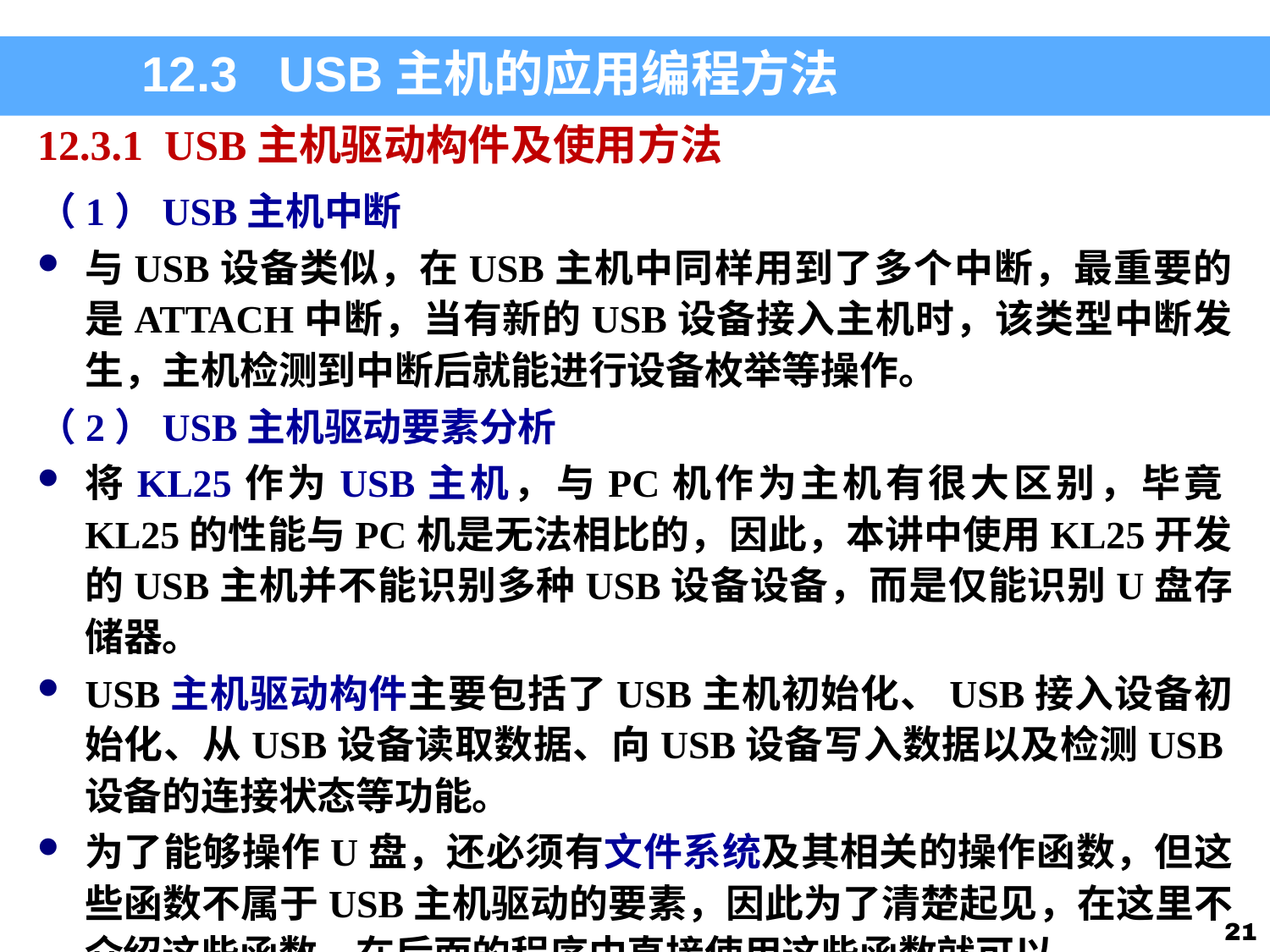

12.3   USB主机的应用编程方法
12.3.1  USB主机驱动构件及使用方法
（1）USB主机中断
与USB设备类似，在USB主机中同样用到了多个中断，最重要的是ATTACH中断，当有新的USB设备接入主机时，该类型中断发生，主机检测到中断后就能进行设备枚举等操作。
（2）USB主机驱动要素分析
将KL25作为USB主机，与PC机作为主机有很大区别，毕竟KL25的性能与PC机是无法相比的，因此，本讲中使用KL25开发的USB主机并不能识别多种USB设备设备，而是仅能识别U盘存储器。
USB主机驱动构件主要包括了USB主机初始化、USB接入设备初始化、从USB设备读取数据、向USB设备写入数据以及检测USB设备的连接状态等功能。
为了能够操作U盘，还必须有文件系统及其相关的操作函数，但这些函数不属于USB主机驱动的要素，因此为了清楚起见，在这里不介绍这些函数，在后面的程序中直接使用这些函数就可以。

21